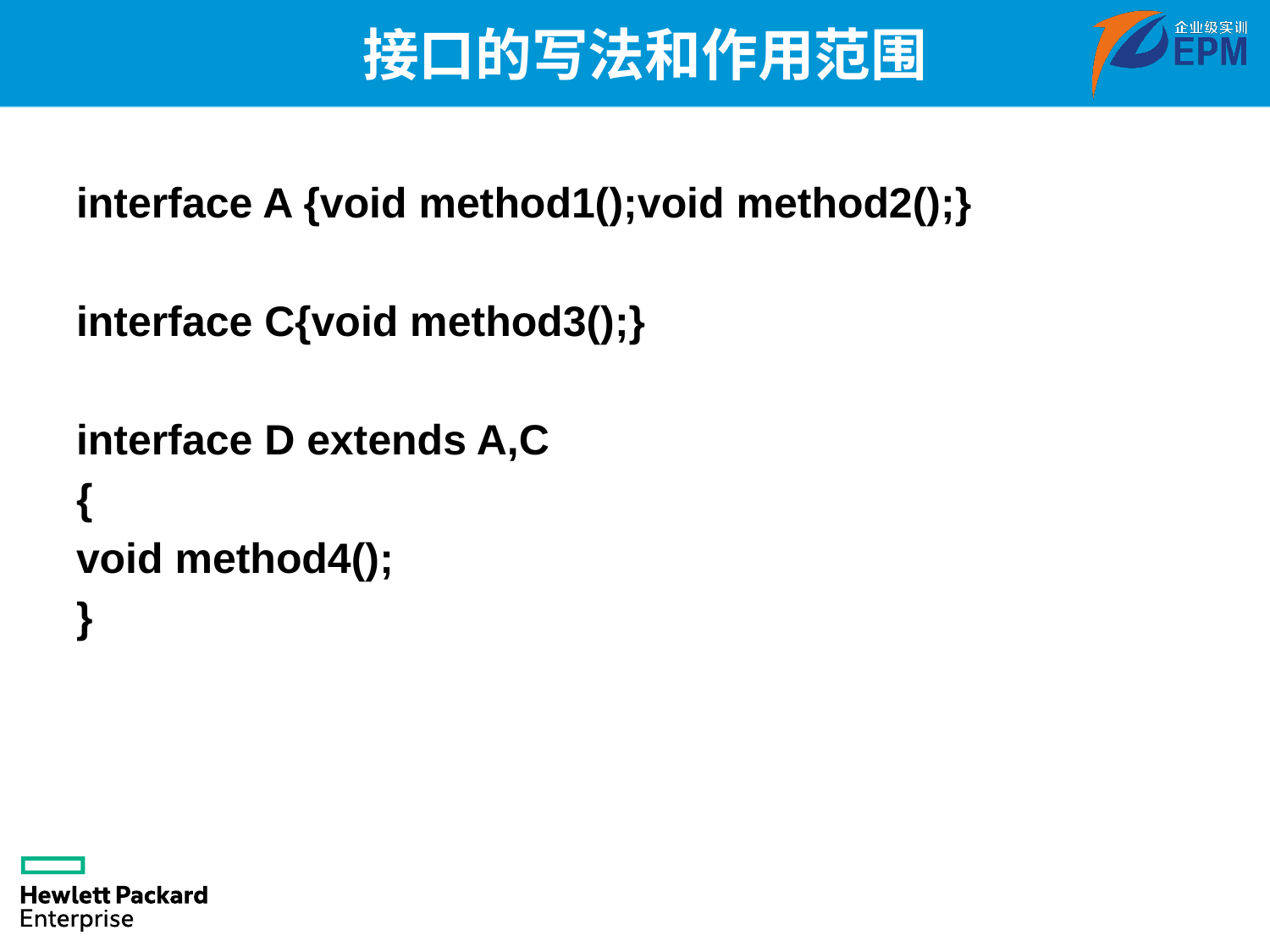

# 接口的写法和作用范围
interface A {void method1();void method2();}

interface C{void method3();}

interface D extends A,C
{
void method4();
}